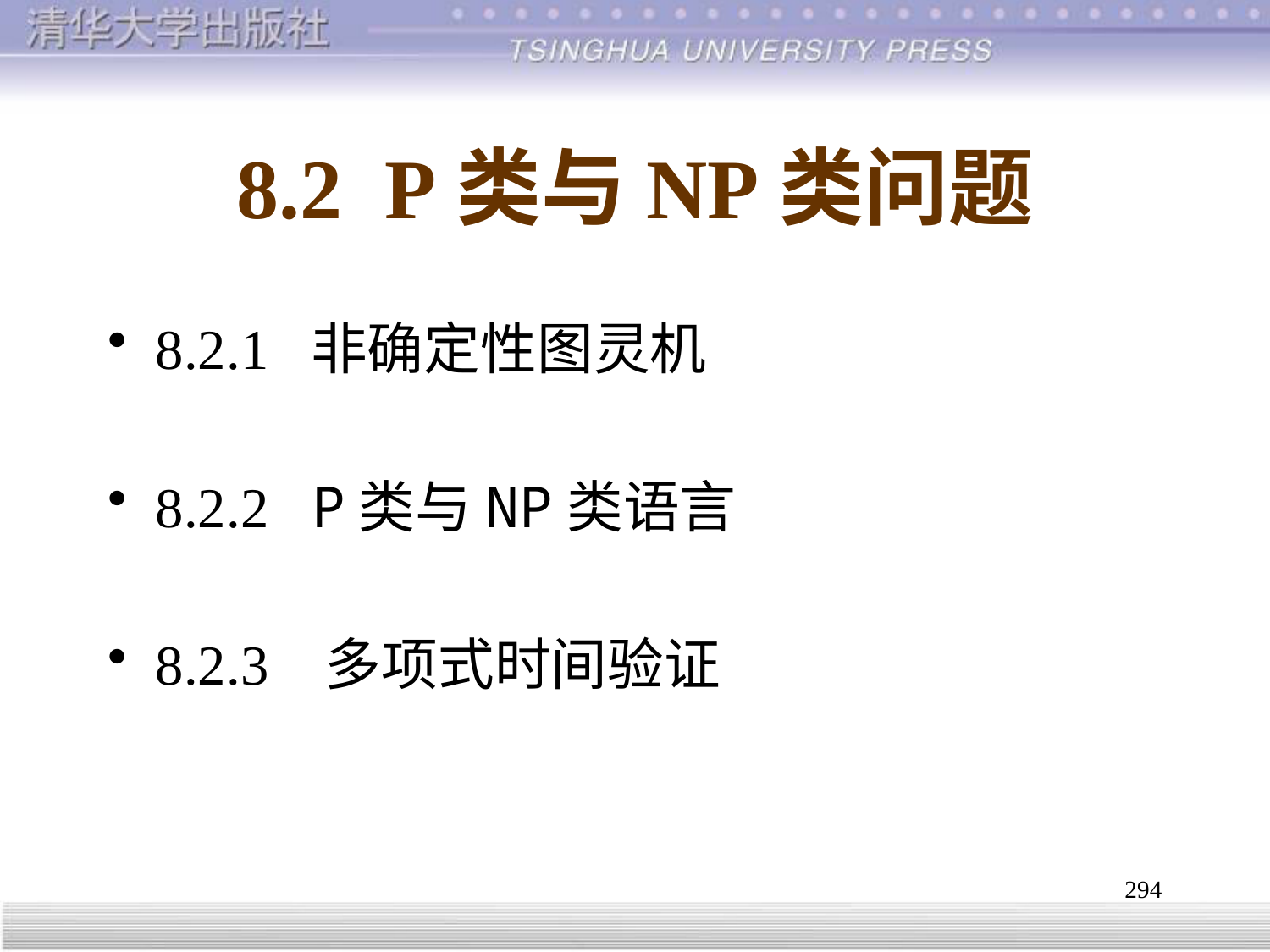

# 8.2  P类与NP类问题
8.2.1  非确定性图灵机

8.2.2   P类与NP类语言

8.2.3   多项式时间验证
294